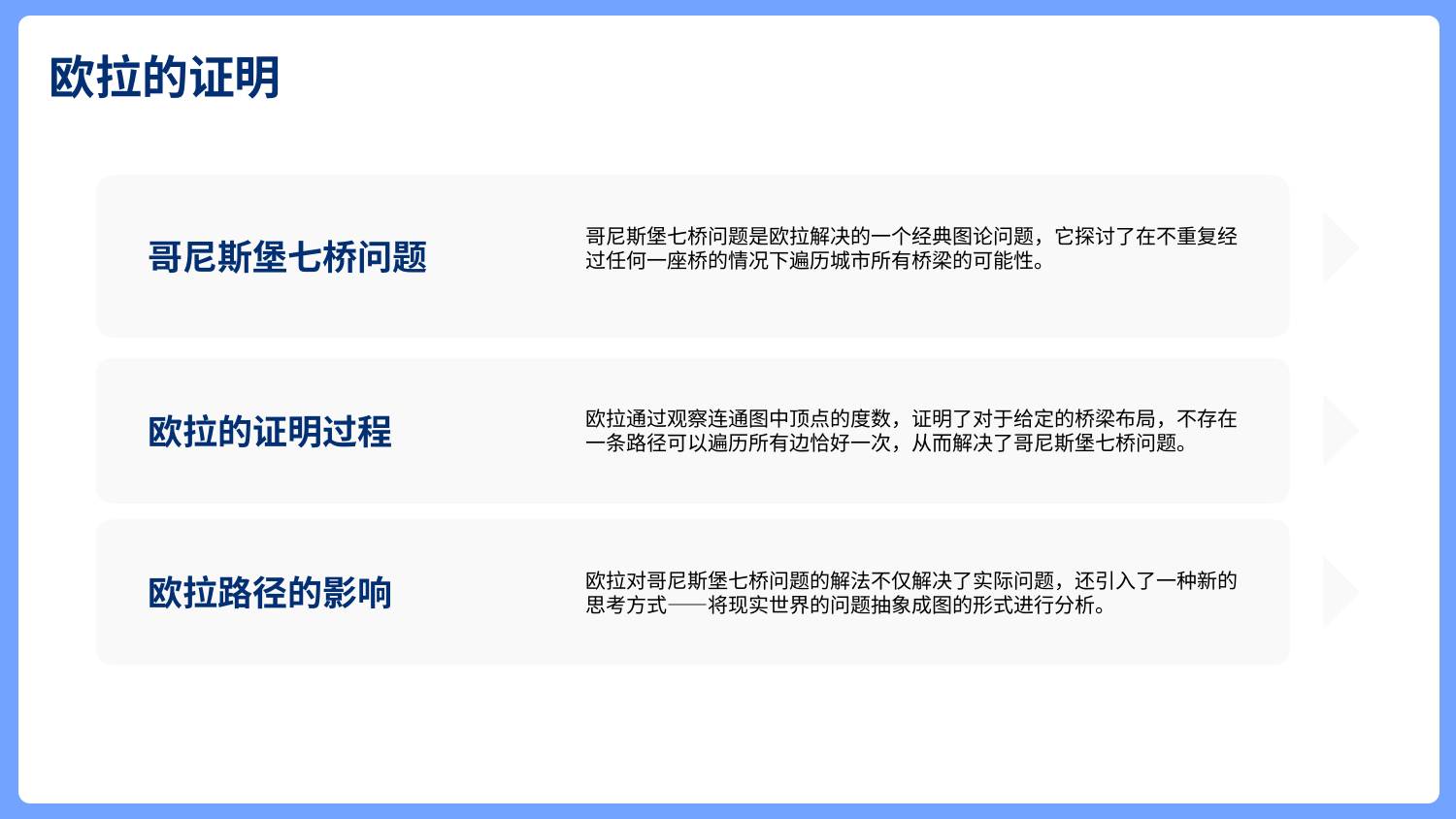

欧拉的证明

哥尼斯堡七桥问题是欧拉解决的一个经典图论问题，它探讨了在不重复经过任何一座桥的情况下遍历城市所有桥梁的可能性。
哥尼斯堡七桥问题

欧拉通过观察连通图中顶点的度数，证明了对于给定的桥梁布局，不存在一条路径可以遍历所有边恰好一次，从而解决了哥尼斯堡七桥问题。
欧拉的证明过程

欧拉对哥尼斯堡七桥问题的解法不仅解决了实际问题，还引入了一种新的思考方式——将现实世界的问题抽象成图的形式进行分析。
欧拉路径的影响